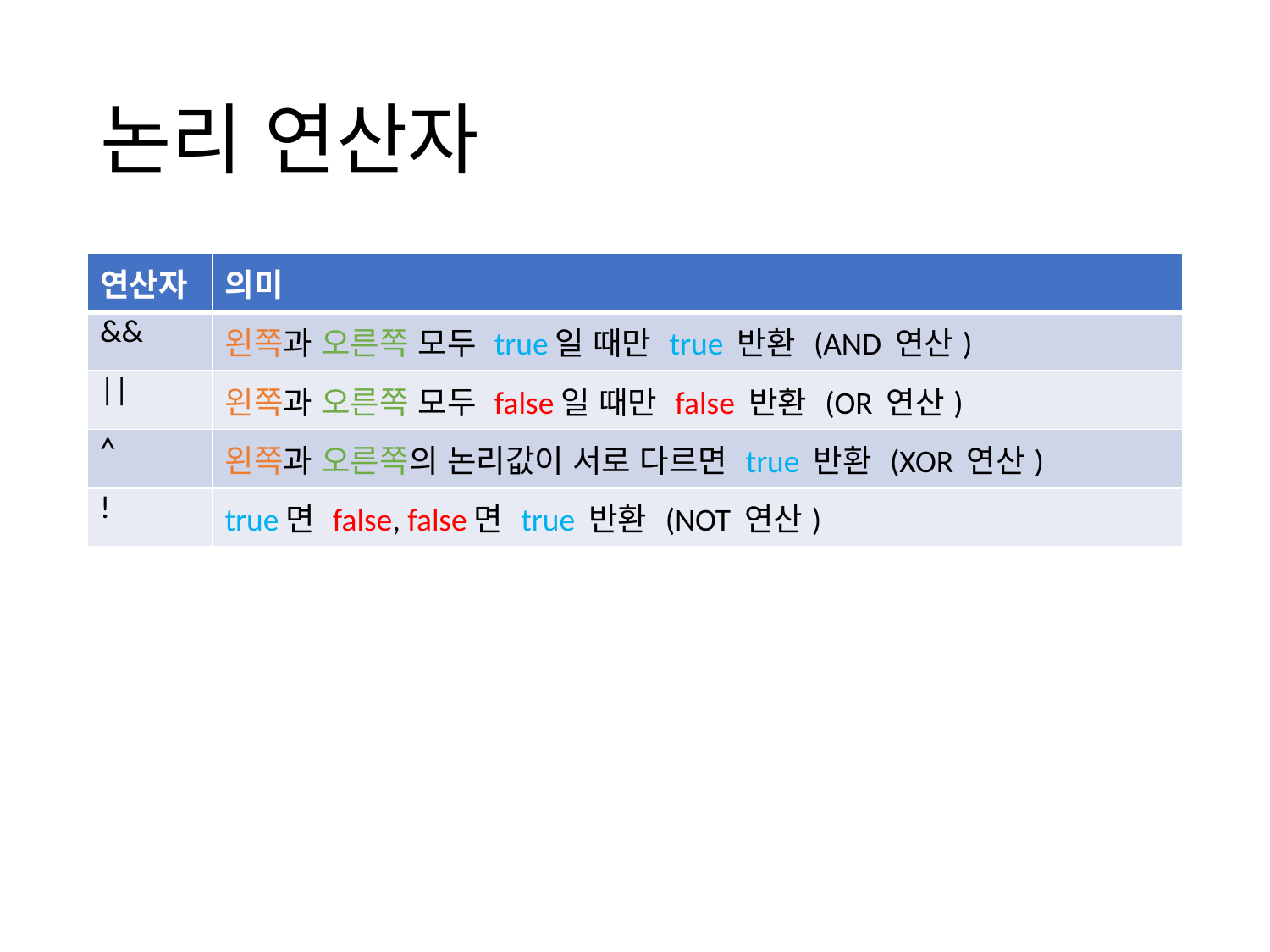

# 논리 연산자
| 연산자 | 의미 |
| --- | --- |
| && | 왼쪽과 오른쪽 모두 true일 때만 true 반환 (AND 연산) |
| || | 왼쪽과 오른쪽 모두 false일 때만 false 반환 (OR 연산) |
| ^ | 왼쪽과 오른쪽의 논리값이 서로 다르면 true 반환 (XOR 연산) |
| ! | true면 false, false면 true 반환 (NOT 연산) |